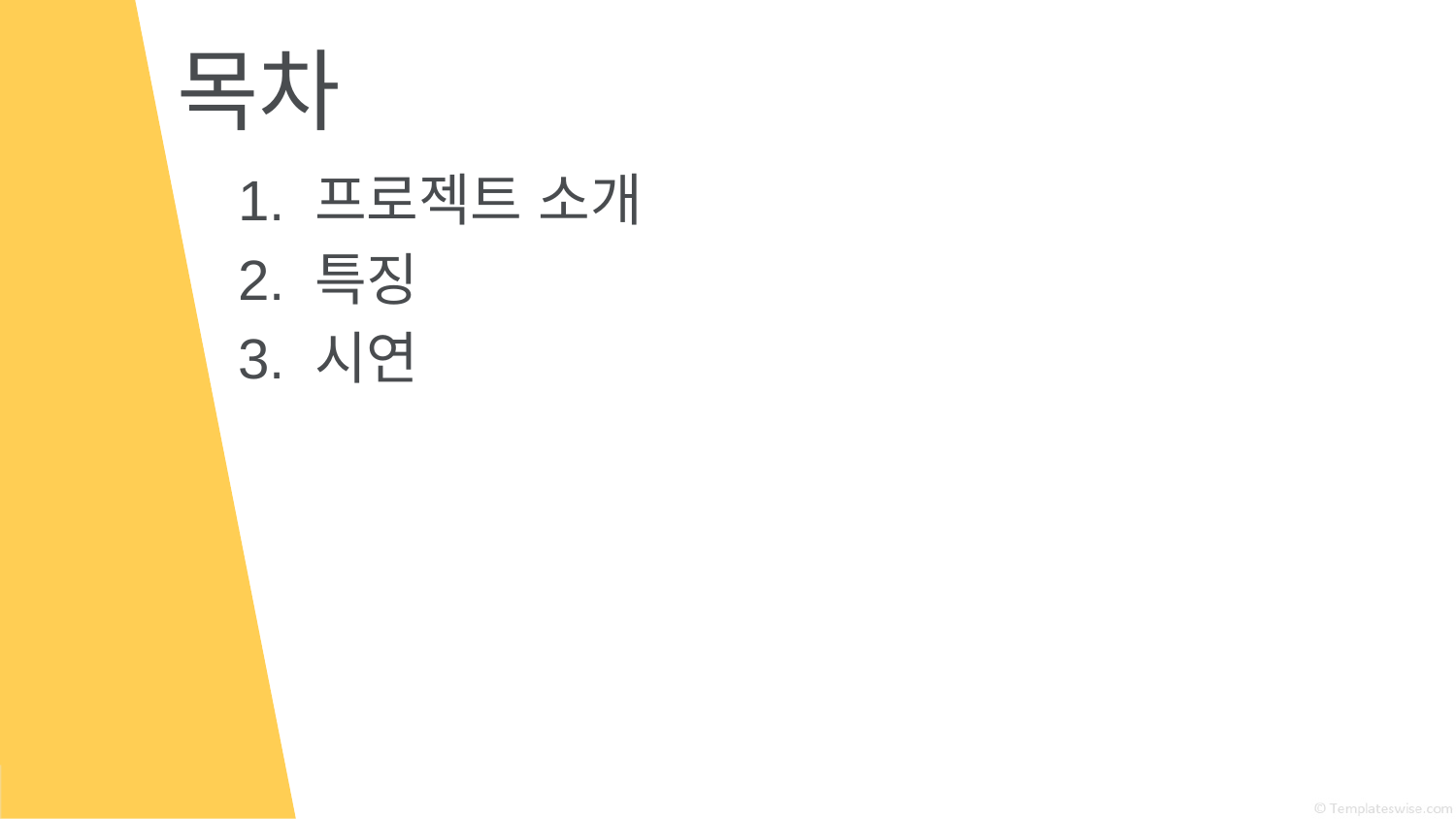

# 목차
1. 프로젝트 소개
2. 특징
3. 시연